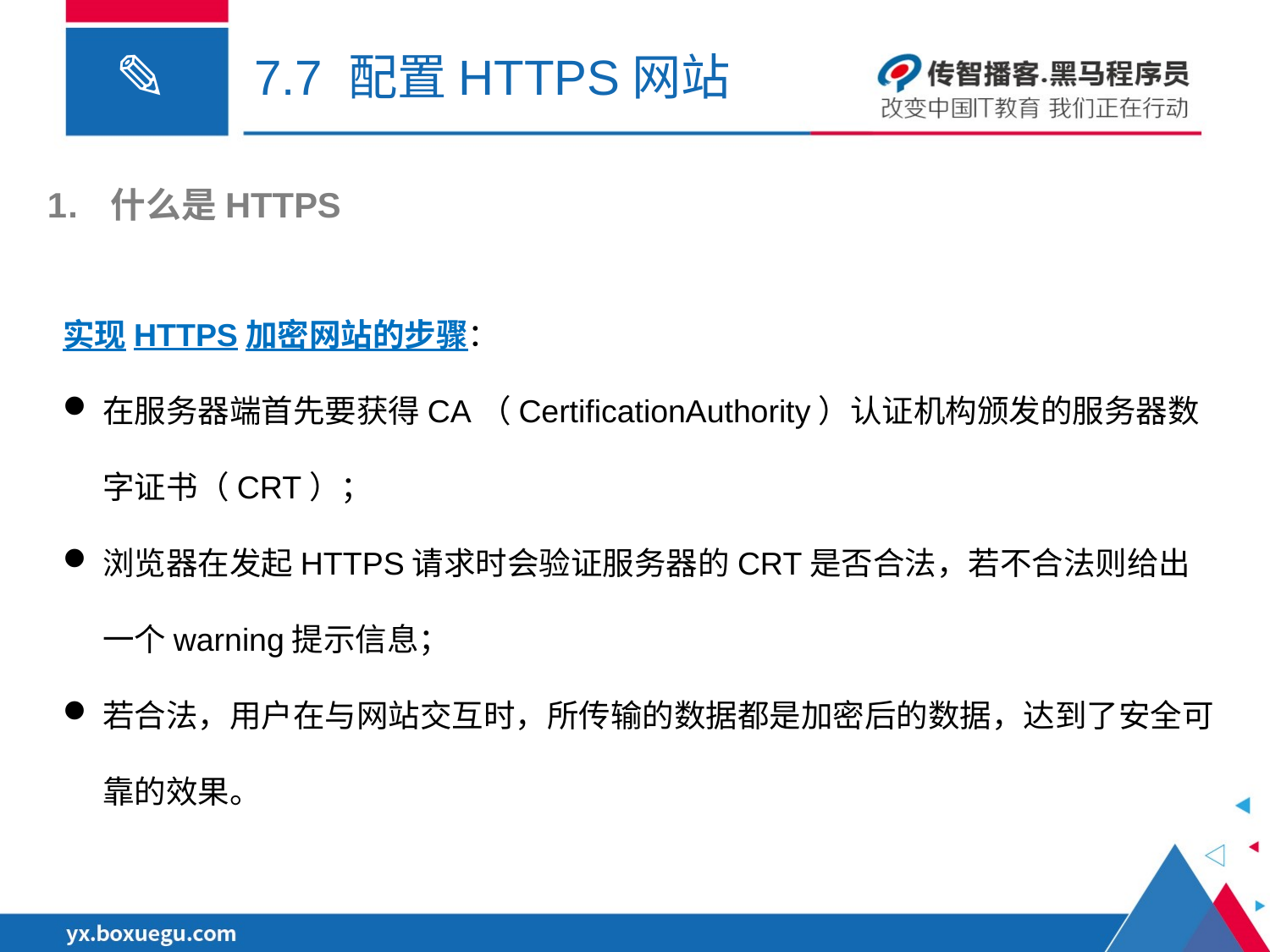

# 7.7 配置HTTPS网站
什么是HTTPS
实现HTTPS加密网站的步骤：
在服务器端首先要获得CA（CertificationAuthority）认证机构颁发的服务器数字证书（CRT）；
浏览器在发起HTTPS请求时会验证服务器的CRT是否合法，若不合法则给出一个warning提示信息；
若合法，用户在与网站交互时，所传输的数据都是加密后的数据，达到了安全可靠的效果。